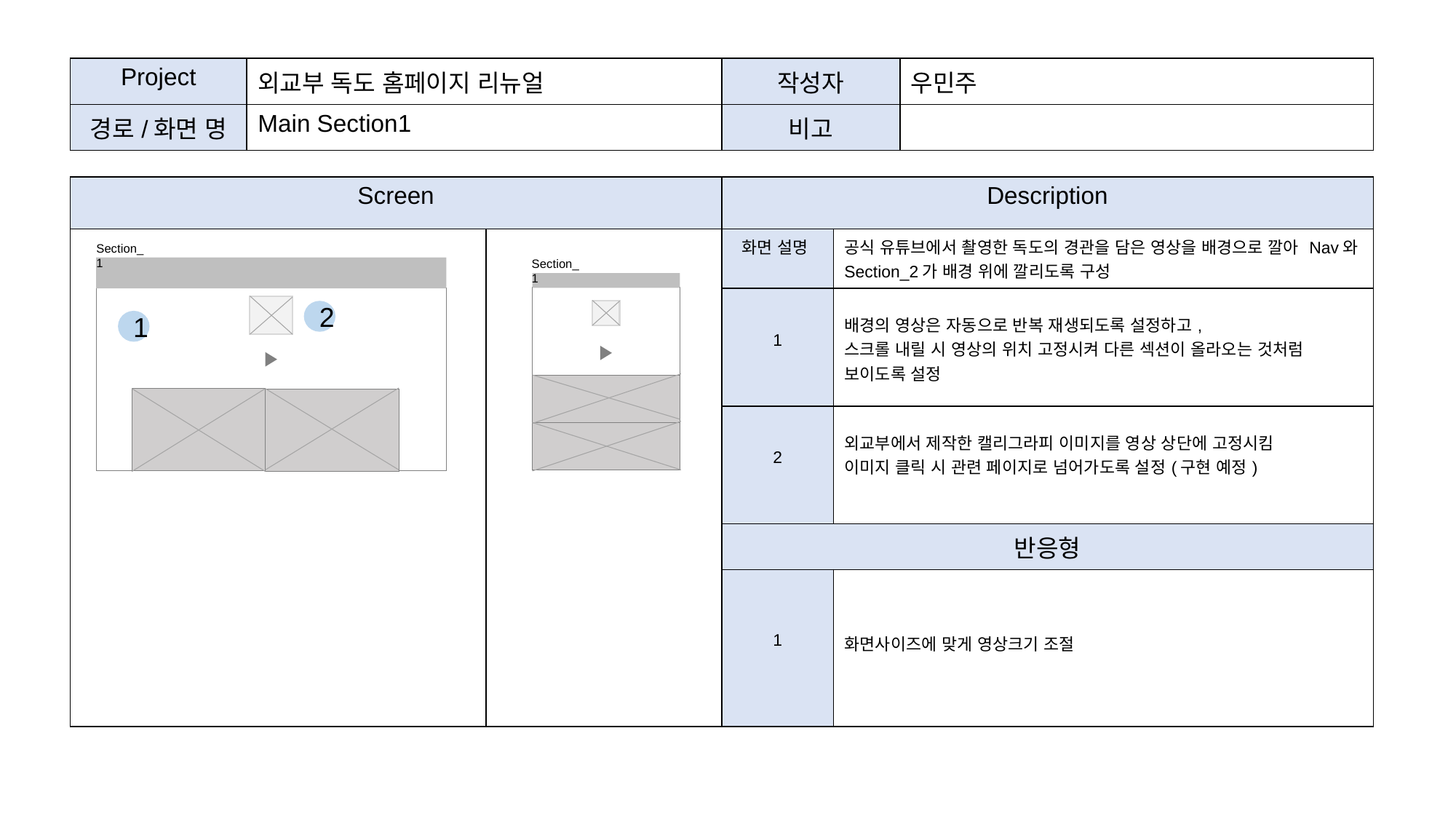

| Project | 외교부 독도 홈페이지 리뉴얼 | 작성자 | 우민주 |
| --- | --- | --- | --- |
| 경로/화면 명 | Main Section1 | 비고 |  |
| Screen |  | Description |  |
| --- | --- | --- | --- |
|  |  | 화면 설명 | 공식 유튜브에서 촬영한 독도의 경관을 담은 영상을 배경으로 깔아 Nav와 Section\_2가 배경 위에 깔리도록 구성 |
|  |  | 1 | 배경의 영상은 자동으로 반복 재생되도록 설정하고, 스크롤 내릴 시 영상의 위치 고정시켜 다른 섹션이 올라오는 것처럼 보이도록 설정 |
|  |  | 2 | 외교부에서 제작한 캘리그라피 이미지를 영상 상단에 고정시킴 이미지 클릭 시 관련 페이지로 넘어가도록 설정(구현 예정) |
|  |  | 반응형 |  |
|  |  | 1 | 화면사이즈에 맞게 영상크기 조절 |
Section_1
Section_1

2
1